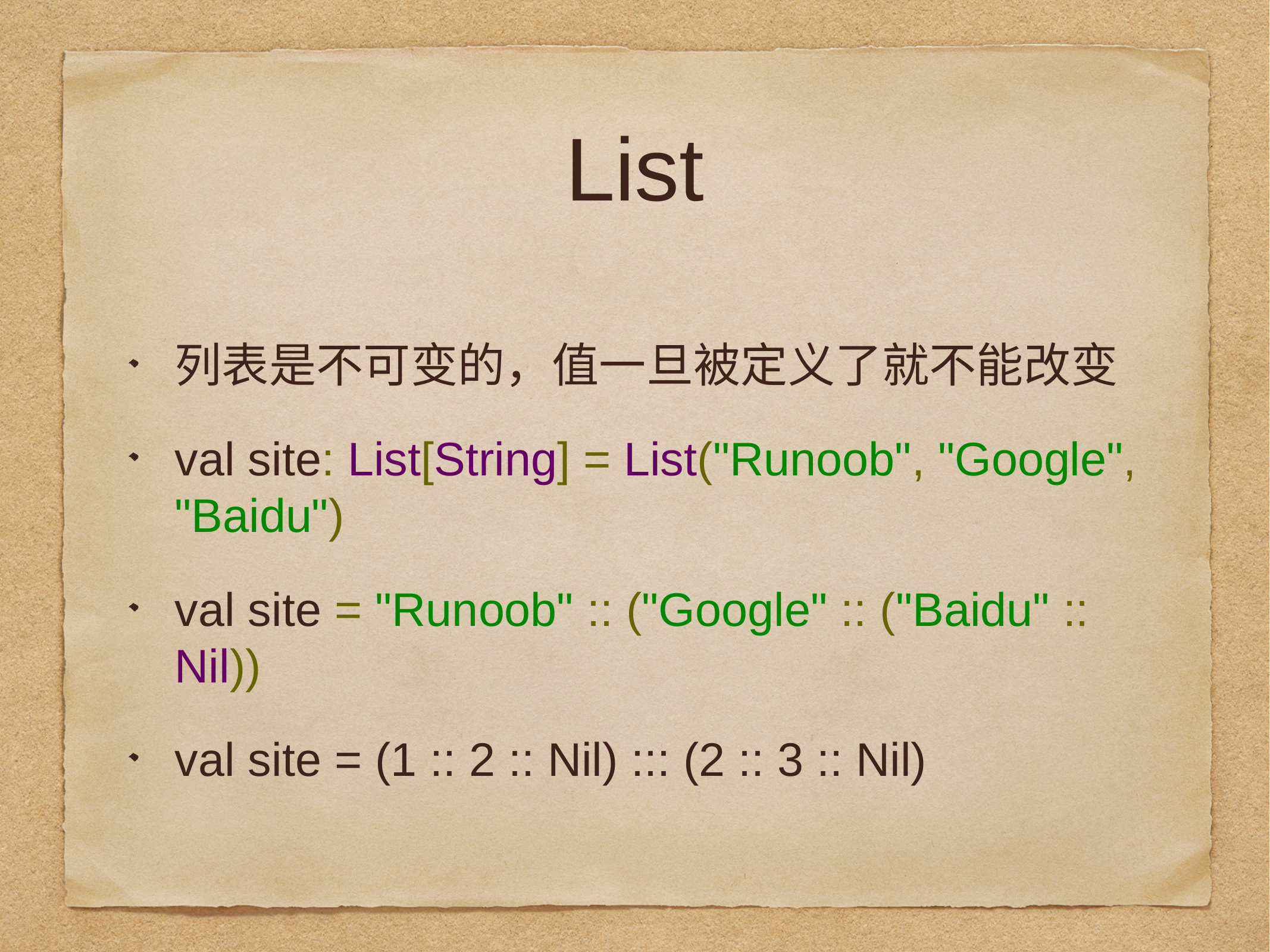

# List
列表是不可变的，值一旦被定义了就不能改变
val site: List[String] = List("Runoob", "Google", "Baidu")
val site = "Runoob" :: ("Google" :: ("Baidu" :: Nil))
val site = (1 :: 2 :: Nil) ::: (2 :: 3 :: Nil)